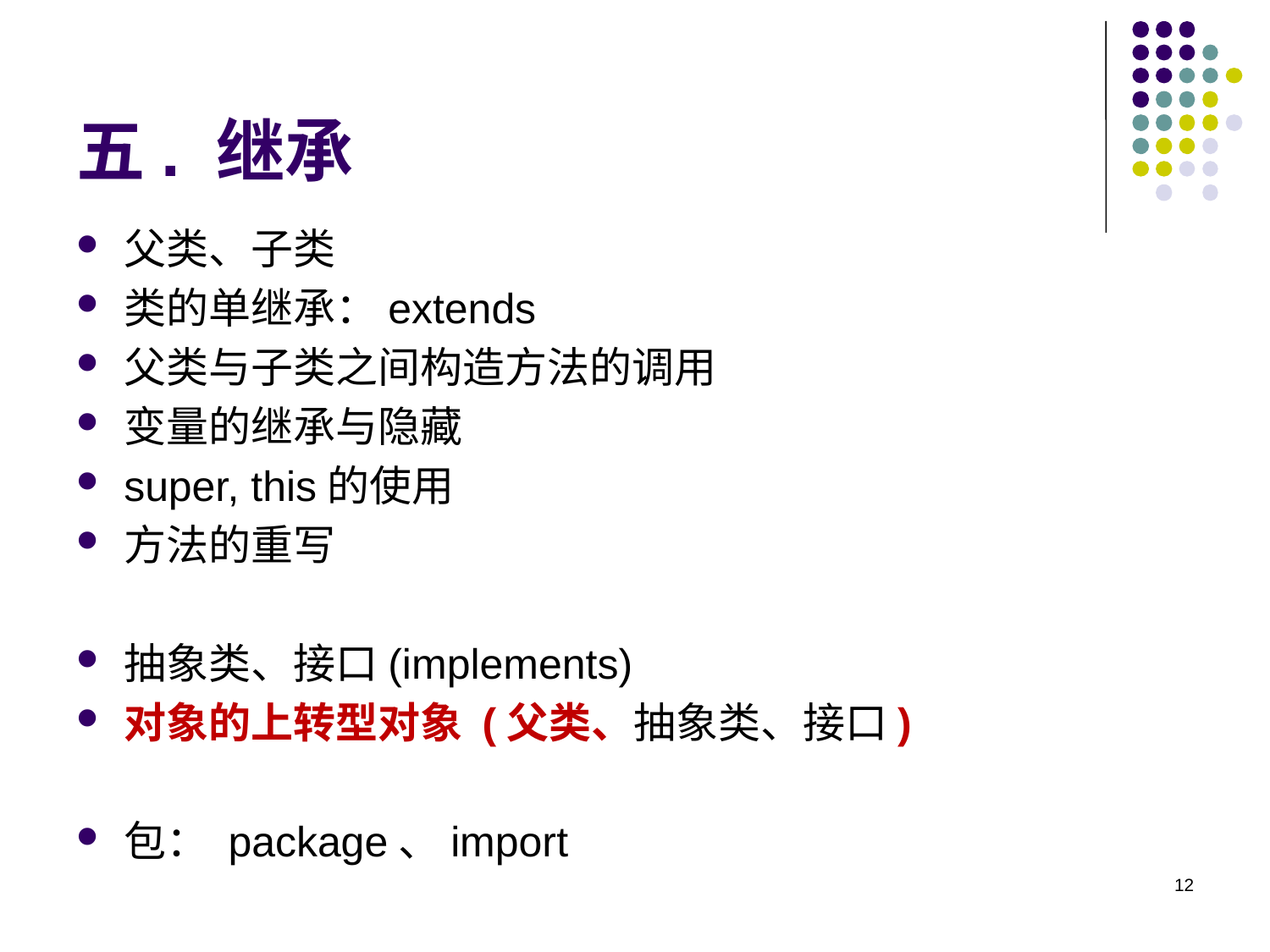

# 五. 继承
父类、子类
类的单继承：extends
父类与子类之间构造方法的调用
变量的继承与隐藏
super, this的使用
方法的重写

抽象类、接口(implements)
对象的上转型对象 (父类、抽象类、接口)

包： package、import
12